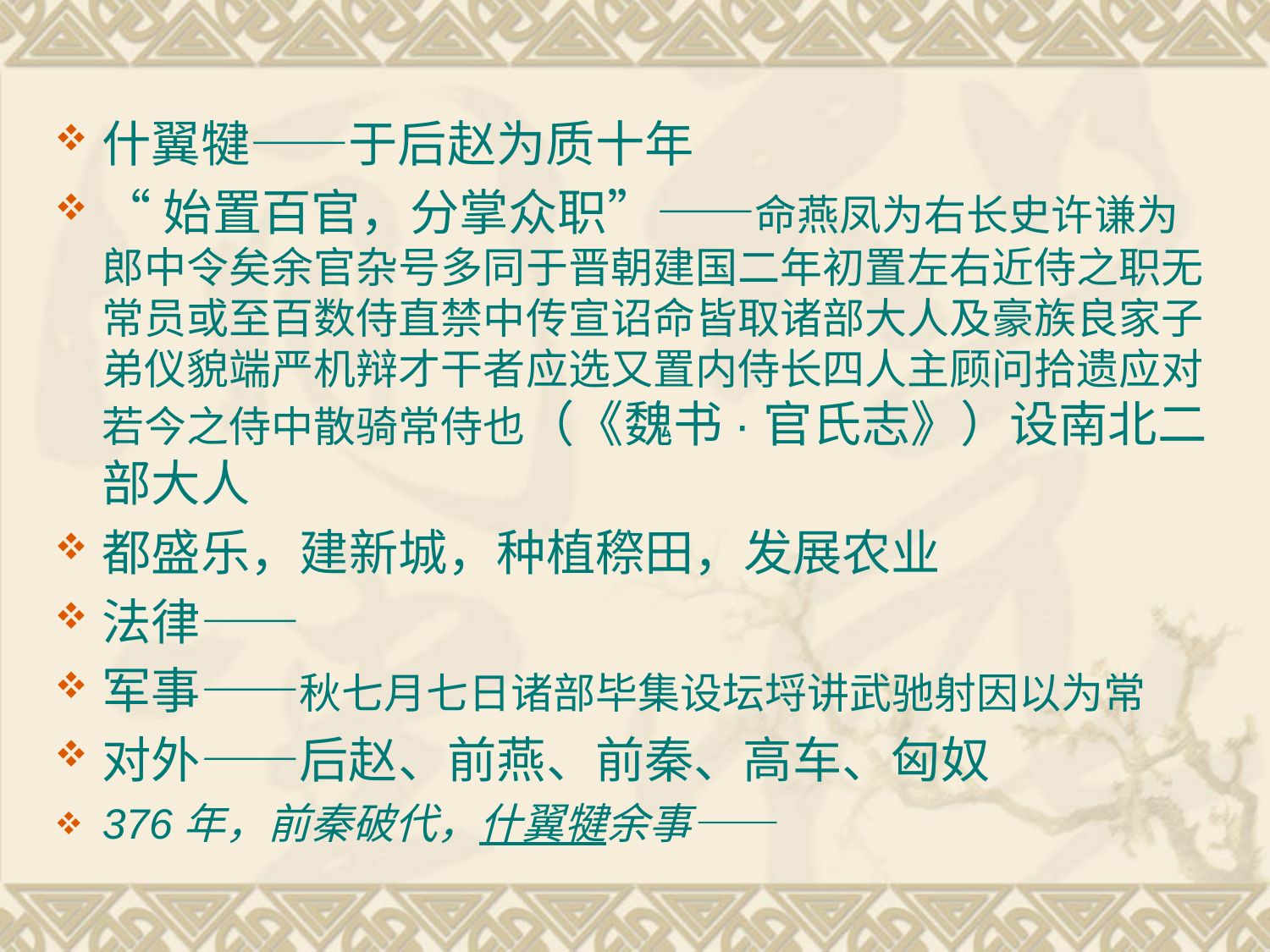

什翼犍——于后赵为质十年
“始置百官，分掌众职”——命燕凤为右长史许谦为郎中令矣余官杂号多同于晋朝建国二年初置左右近侍之职无常员或至百数侍直禁中传宣诏命皆取诸部大人及豪族良家子弟仪貌端严机辩才干者应选又置内侍长四人主顾问拾遗应对若今之侍中散骑常侍也（《魏书·官氏志》）设南北二部大人
都盛乐，建新城，种植穄田，发展农业
法律——
军事——秋七月七日诸部毕集设坛埒讲武驰射因以为常
对外——后赵、前燕、前秦、高车、匈奴
376年，前秦破代，什翼犍余事——